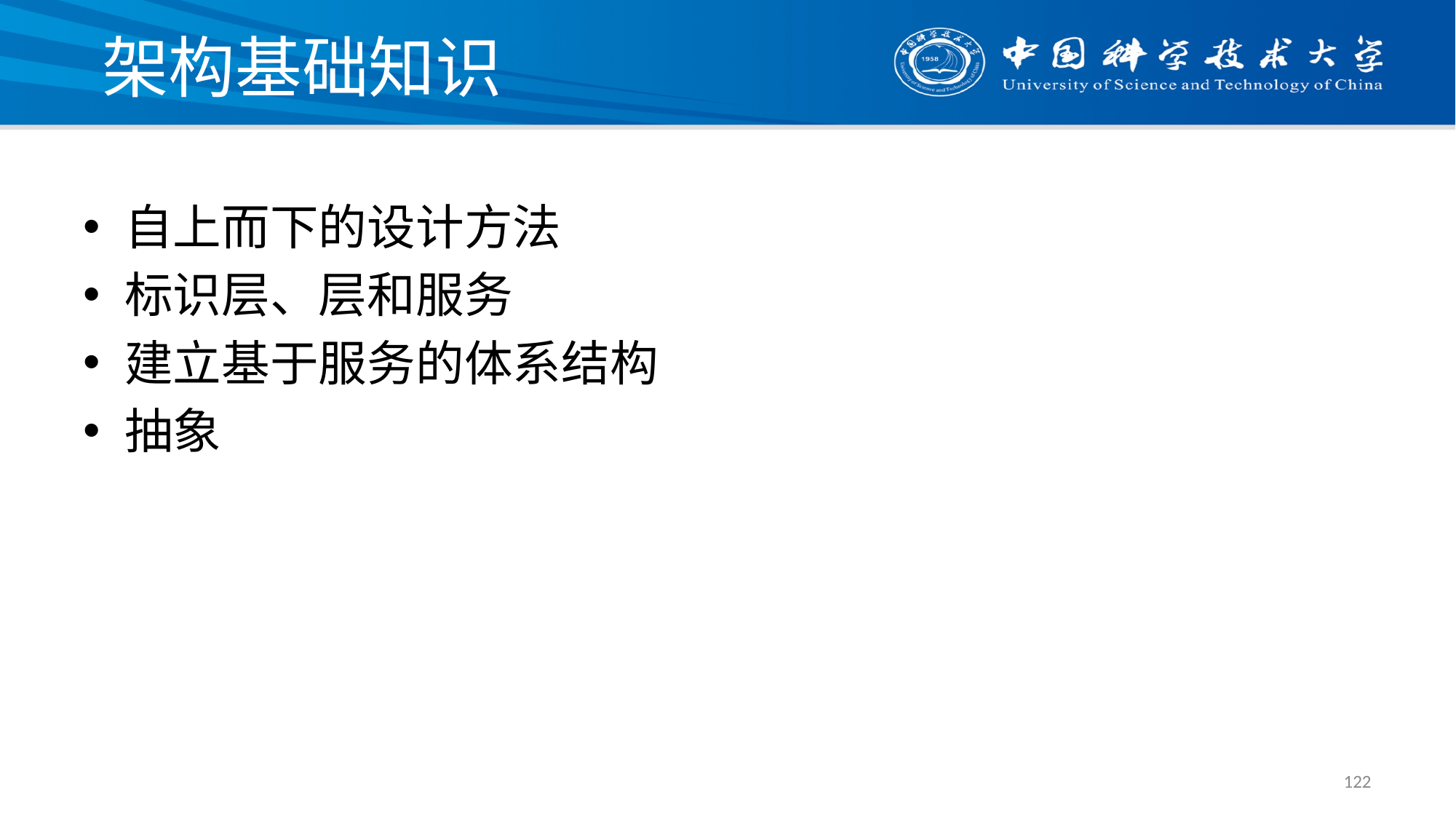

# 架构基础知识
自上而下的设计方法
标识层、层和服务
建立基于服务的体系结构
抽象
122